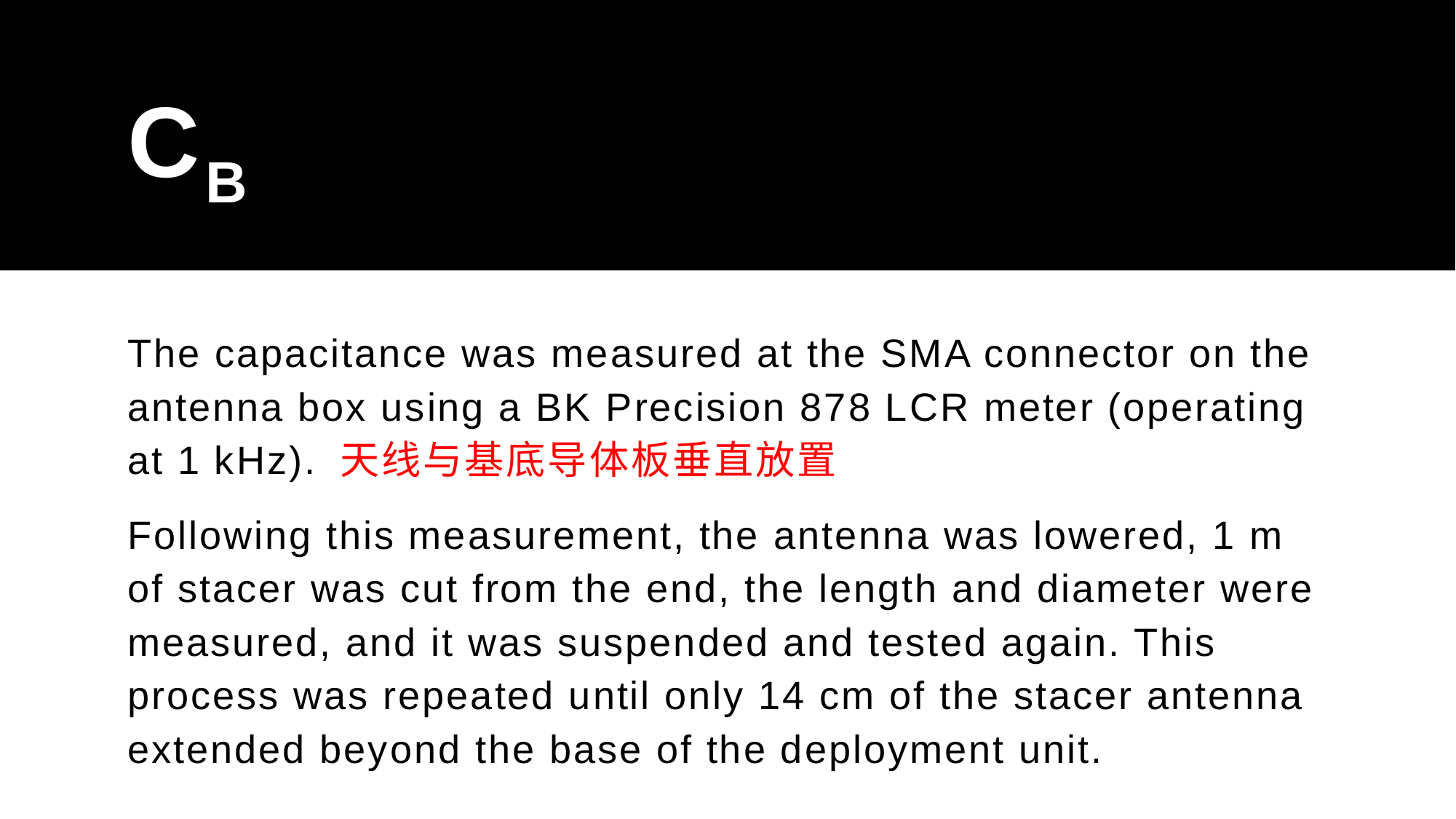

# CB
The capacitance was measured at the SMA connector on the antenna box using a BK Precision 878 LCR meter (operating at 1 kHz). 天线与基底导体板垂直放置
Following this measurement, the antenna was lowered, 1 m of stacer was cut from the end, the length and diameter were measured, and it was suspended and tested again. This process was repeated until only 14 cm of the stacer antenna extended beyond the base of the deployment unit.